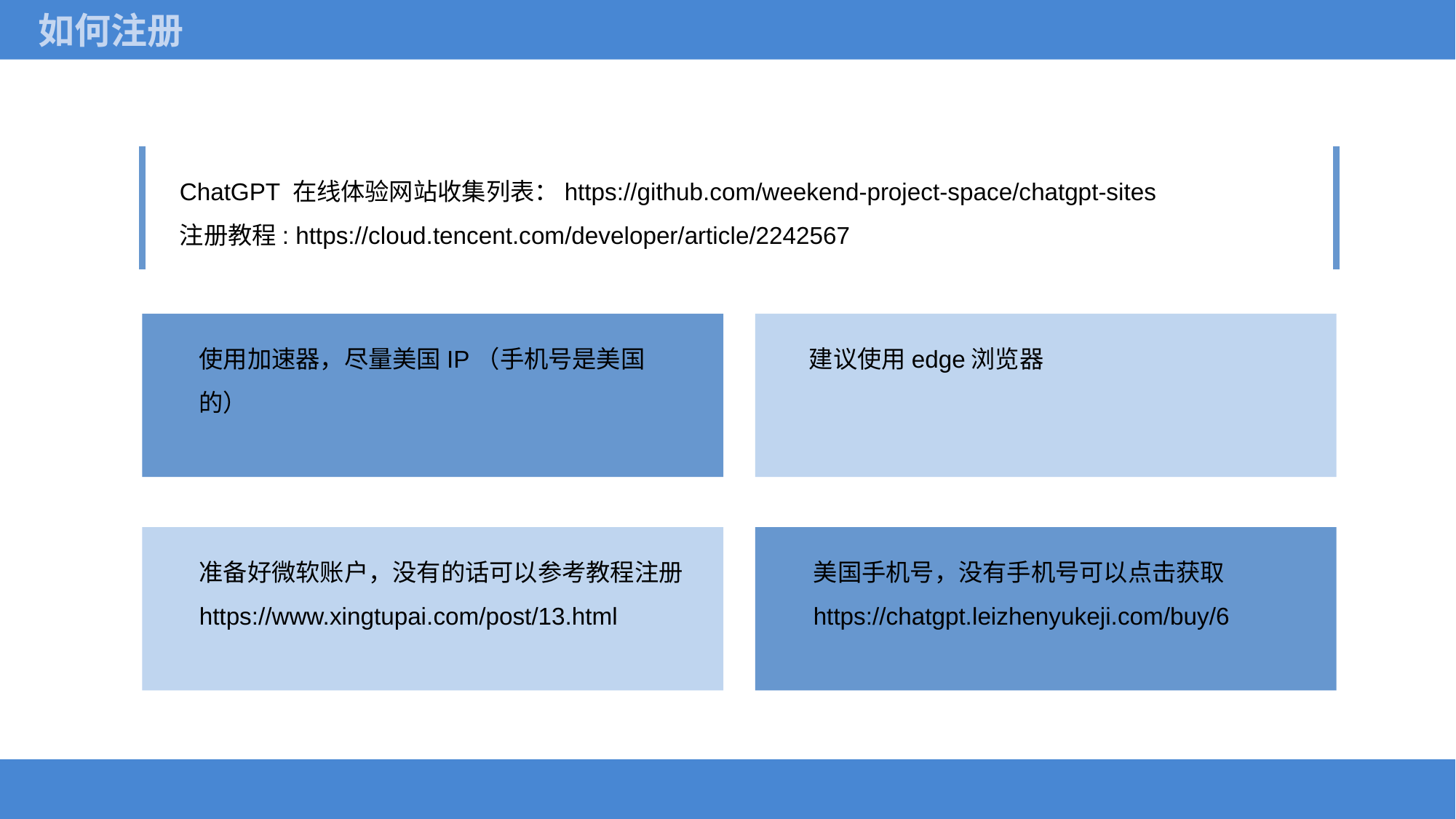

如何注册
ChatGPT 在线体验网站收集列表：https://github.com/weekend-project-space/chatgpt-sites
注册教程: https://cloud.tencent.com/developer/article/2242567

使用加速器，尽量美国IP（手机号是美国的）
建议使用edge浏览器

准备好微软账户，没有的话可以参考教程注册
https://www.xingtupai.com/post/13.html
美国手机号，没有手机号可以点击获取
https://chatgpt.leizhenyukeji.com/buy/6